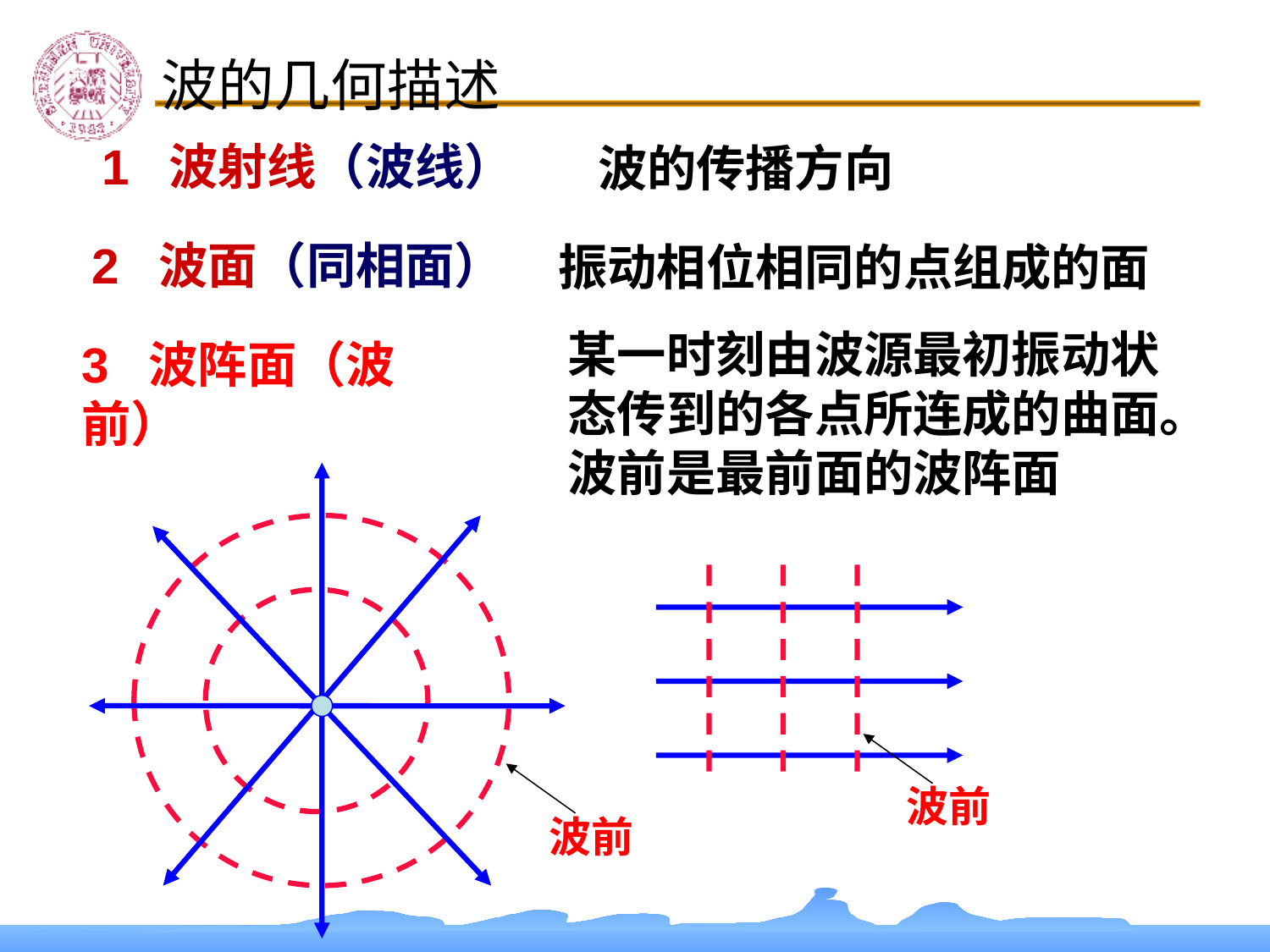

波的几何描述
波的传播方向
1  波射线（波线）
振动相位相同的点组成的面
2  波面（同相面）
某一时刻由波源最初振动状态传到的各点所连成的曲面。波前是最前面的波阵面
3  波阵面（波前）

波前

波前